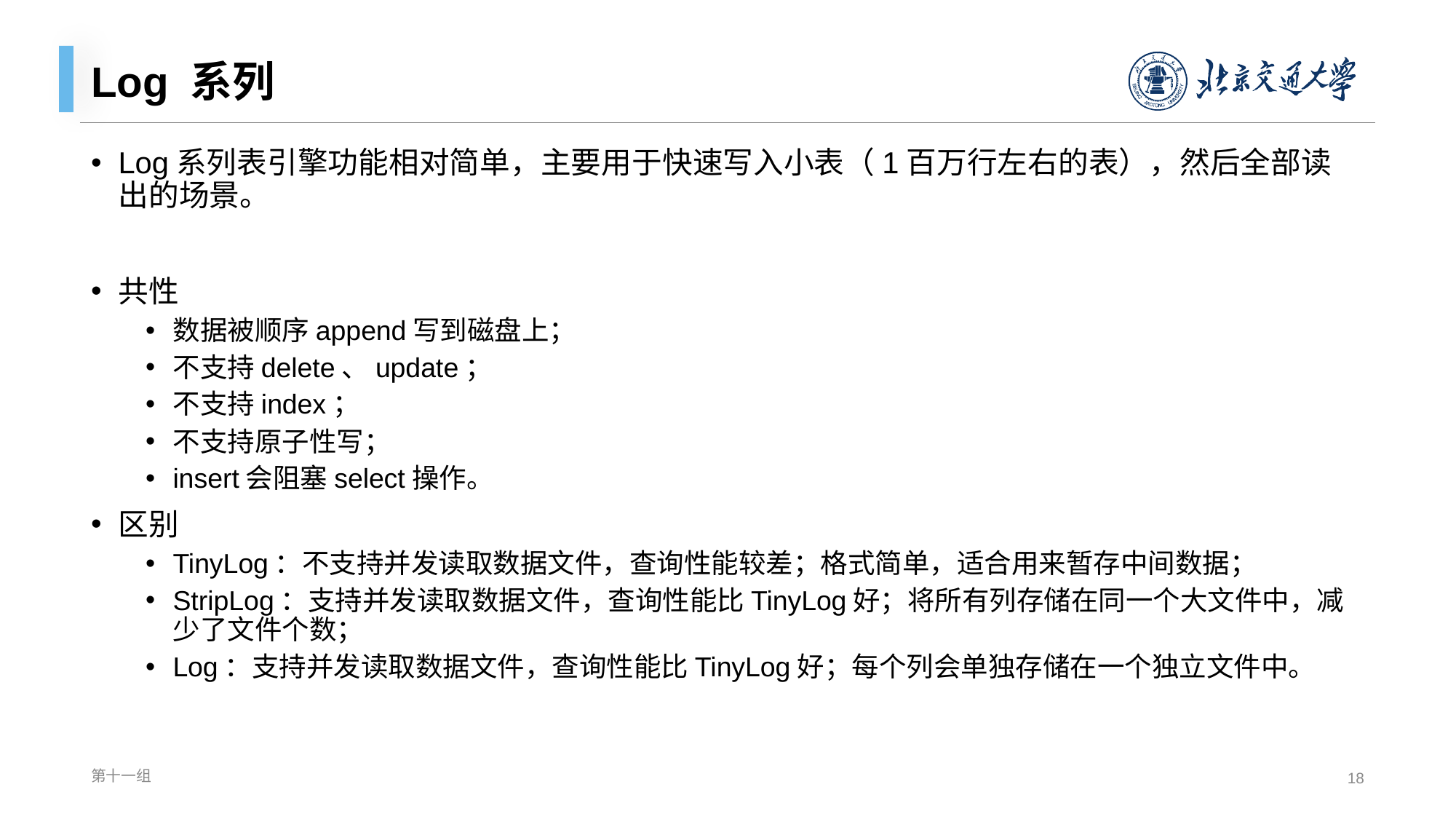

# Log 系列
Log系列表引擎功能相对简单，主要用于快速写入小表（1百万行左右的表），然后全部读出的场景。

共性
数据被顺序append写到磁盘上；
不支持delete、update；
不支持index；
不支持原子性写；
insert会阻塞select操作。
区别
TinyLog：不支持并发读取数据文件，查询性能较差；格式简单，适合用来暂存中间数据；
StripLog：支持并发读取数据文件，查询性能比TinyLog好；将所有列存储在同一个大文件中，减少了文件个数；
Log：支持并发读取数据文件，查询性能比TinyLog好；每个列会单独存储在一个独立文件中。

第十一组
18